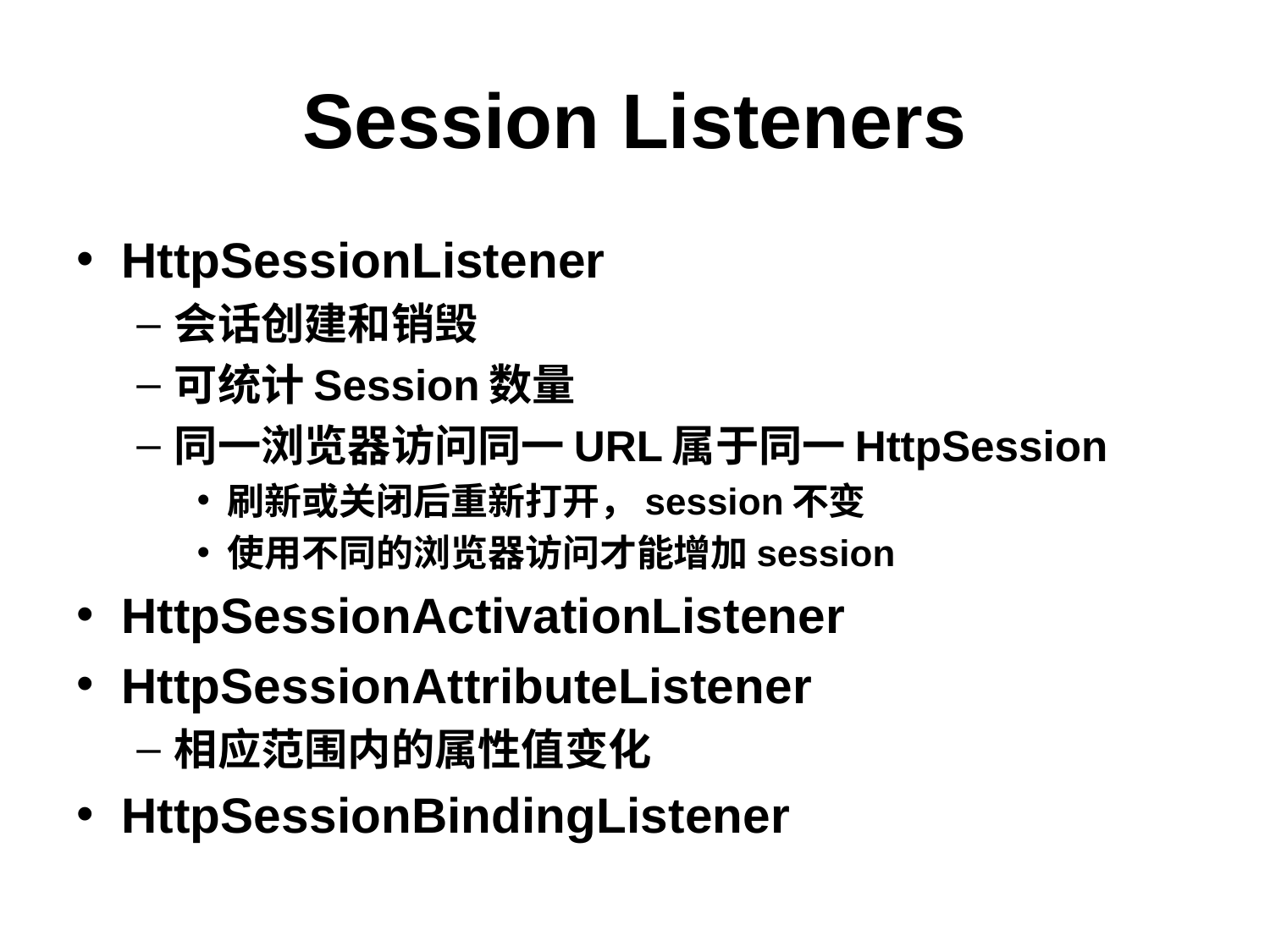

# Session Listeners
HttpSessionListener
会话创建和销毁
可统计Session数量
同一浏览器访问同一URL属于同一HttpSession
刷新或关闭后重新打开，session不变
使用不同的浏览器访问才能增加session
HttpSessionActivationListener
HttpSessionAttributeListener
相应范围内的属性值变化
HttpSessionBindingListener